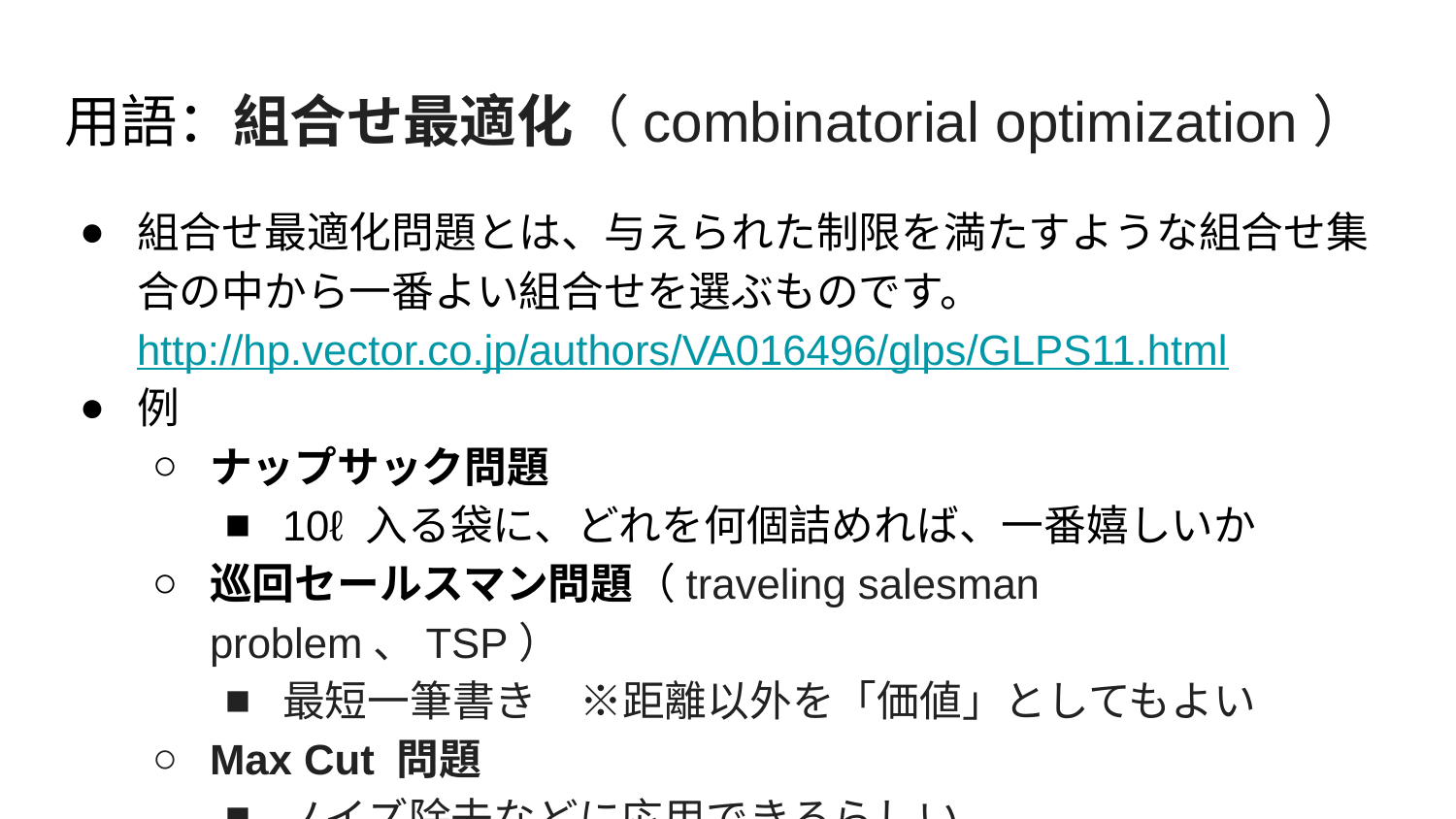

# 用語：組合せ最適化（combinatorial optimization）
組合せ最適化問題とは、与えられた制限を満たすような組合せ集合の中から一番よい組合せを選ぶものです。http://hp.vector.co.jp/authors/VA016496/glps/GLPS11.html
例
ナップサック問題
10ℓ 入る袋に、どれを何個詰めれば、一番嬉しいか
巡回セールスマン問題（traveling salesman problem、TSP）
最短一筆書き　※距離以外を「価値」としてもよい
Max Cut 問題
ノイズ除去などに応用できるらしい